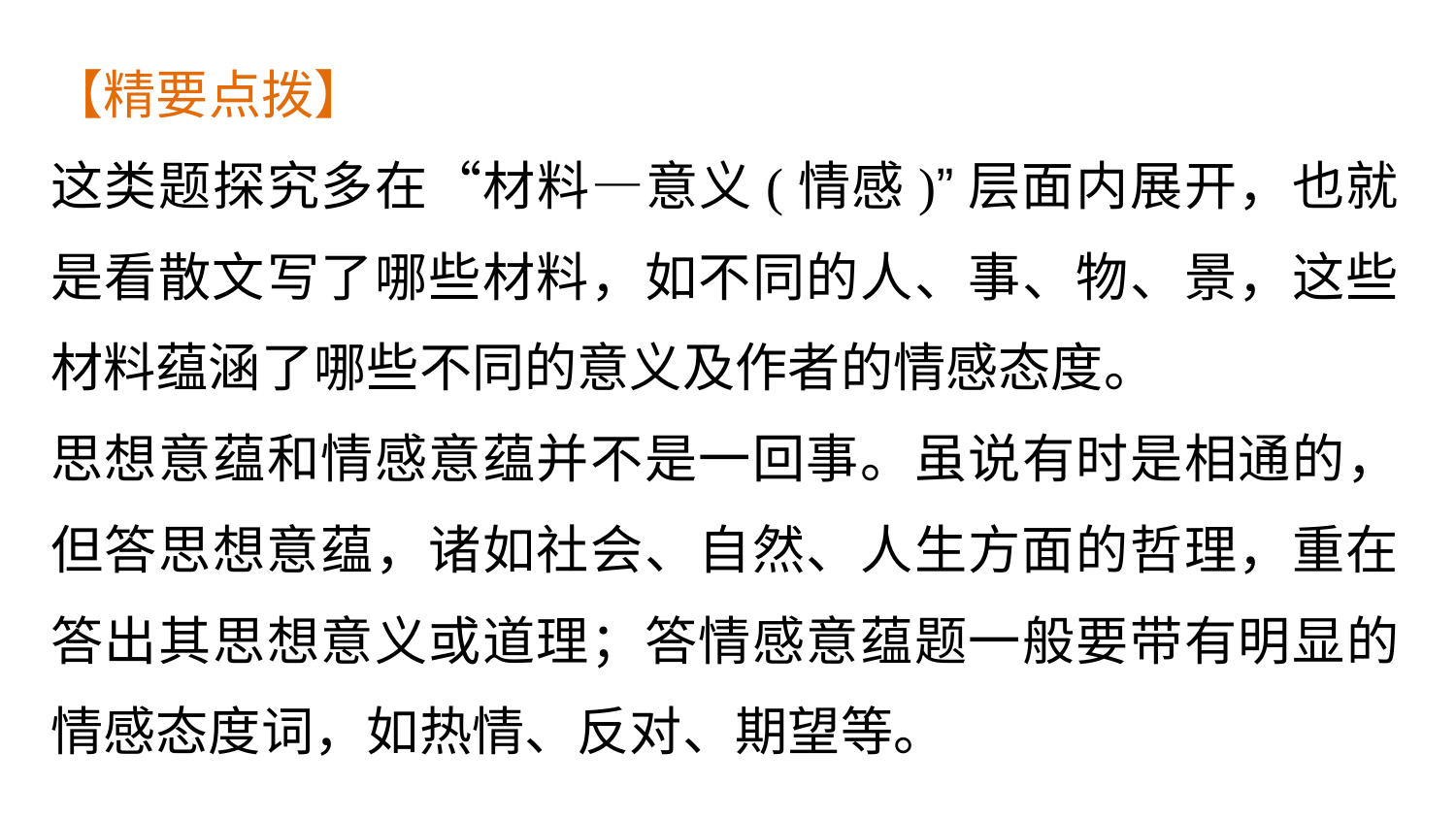

【精要点拨】
这类题探究多在“材料—意义(情感)”层面内展开，也就是看散文写了哪些材料，如不同的人、事、物、景，这些材料蕴涵了哪些不同的意义及作者的情感态度。
思想意蕴和情感意蕴并不是一回事。虽说有时是相通的，但答思想意蕴，诸如社会、自然、人生方面的哲理，重在答出其思想意义或道理；答情感意蕴题一般要带有明显的情感态度词，如热情、反对、期望等。